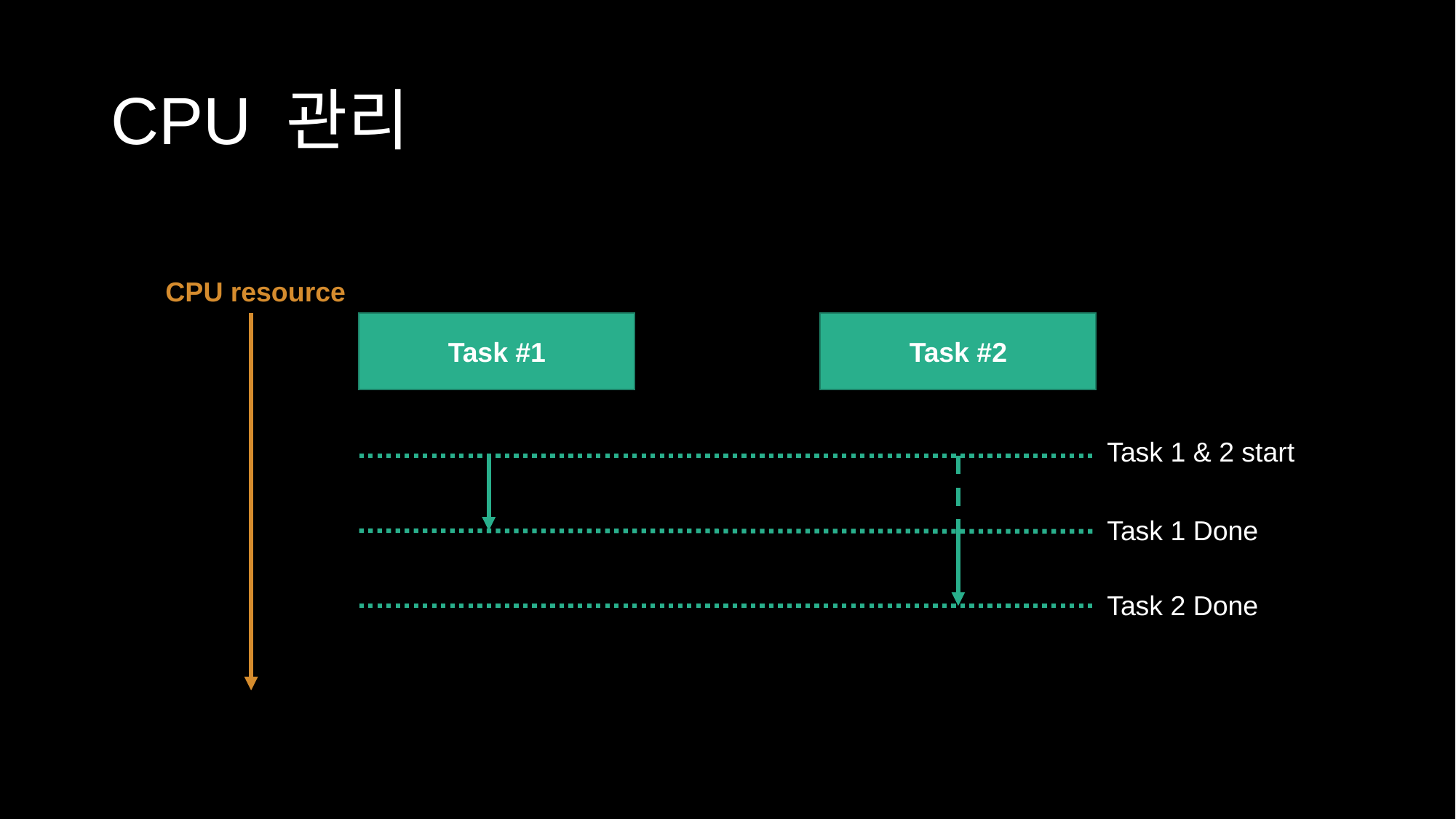

# CPU 관리
CPU resource
Task #1
Task #2
Task 1 & 2 start
Task 1 Done
Task 2 Done